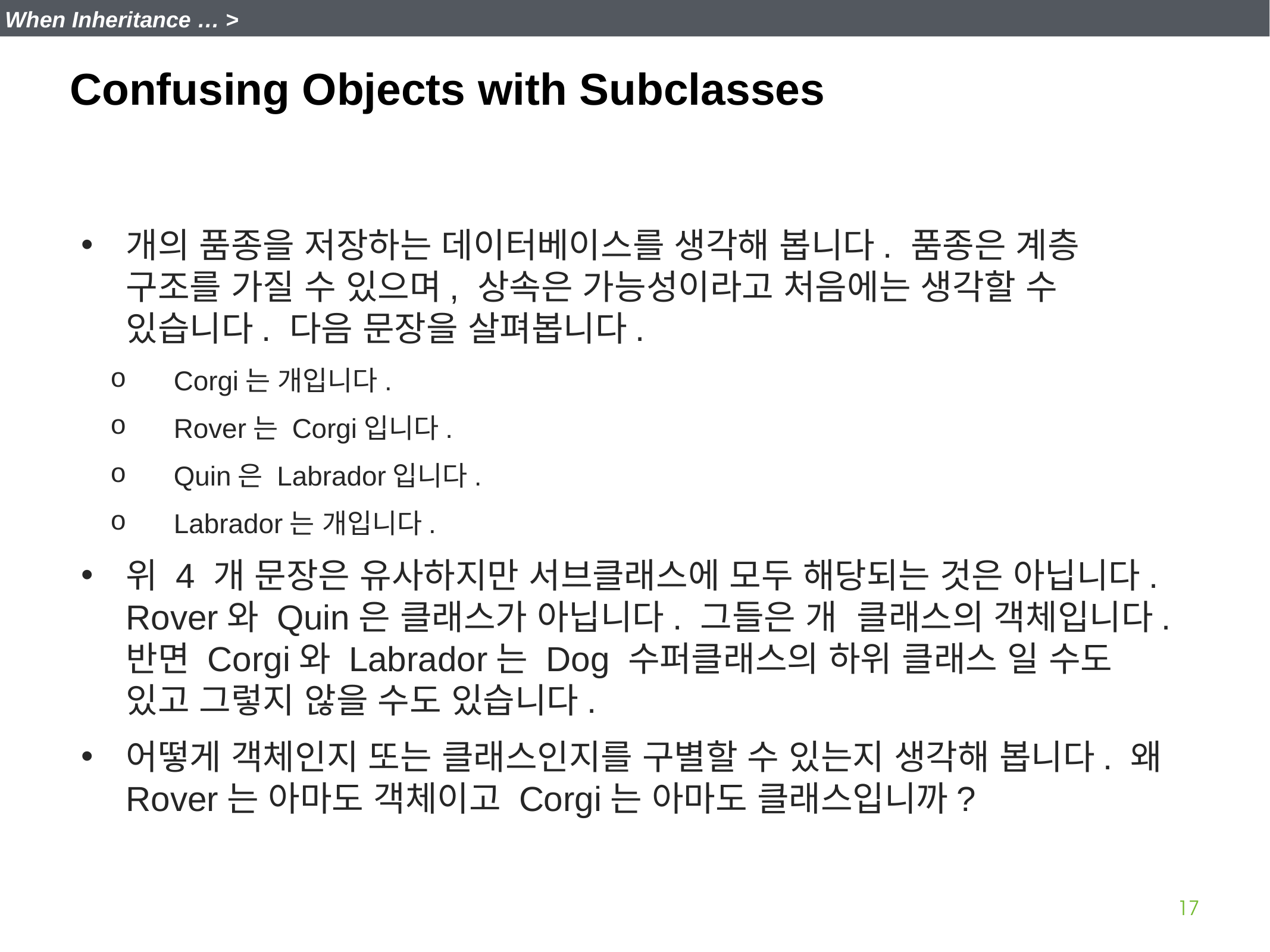

When Inheritance … >
Confusing Objects with Subclasses
개의 품종을 저장하는 데이터베이스를 생각해 봅니다. 품종은 계층 구조를 가질 수 있으며, 상속은 가능성이라고 처음에는 생각할 수 있습니다. 다음 문장을 살펴봅니다.
Corgi는 개입니다.
Rover는 Corgi입니다.
Quin은 Labrador입니다.
Labrador는 개입니다.
위 4 개 문장은 유사하지만 서브클래스에 모두 해당되는 것은 아닙니다. Rover와 Quin은 클래스가 아닙니다. 그들은 개  클래스의 객체입니다. 반면 Corgi와 Labrador는 Dog 수퍼클래스의 하위 클래스 일 수도 있고 그렇지 않을 수도 있습니다.
어떻게 객체인지 또는 클래스인지를 구별할 수 있는지 생각해 봅니다. 왜 Rover는 아마도 객체이고 Corgi는 아마도 클래스입니까?
17